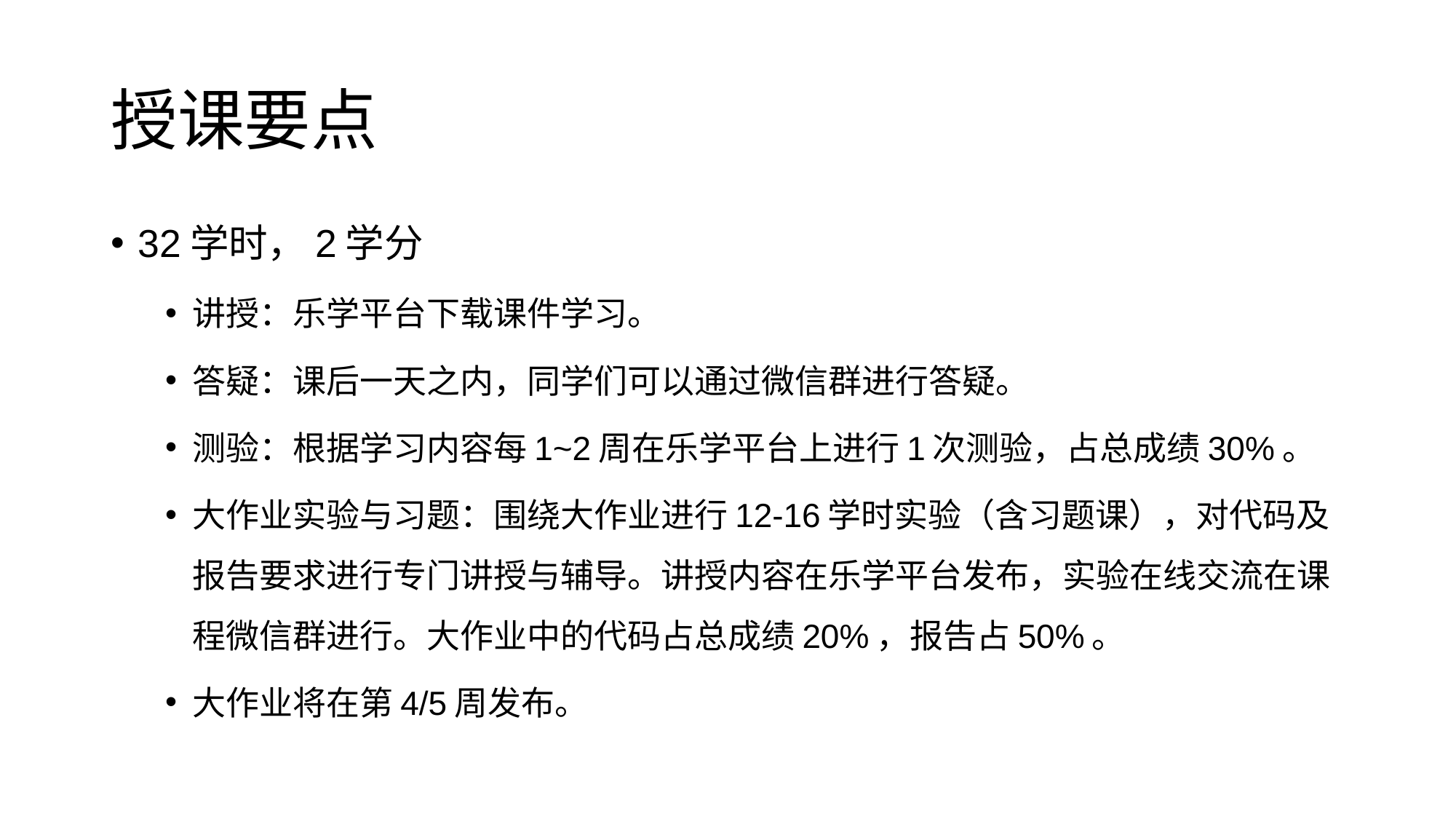

# 授课要点
32学时，2学分
讲授：乐学平台下载课件学习。
答疑：课后一天之内，同学们可以通过微信群进行答疑。
测验：根据学习内容每1~2周在乐学平台上进行1次测验，占总成绩30%。
大作业实验与习题：围绕大作业进行12-16学时实验（含习题课），对代码及报告要求进行专门讲授与辅导。讲授内容在乐学平台发布，实验在线交流在课程微信群进行。大作业中的代码占总成绩20%，报告占50%。
大作业将在第4/5周发布。